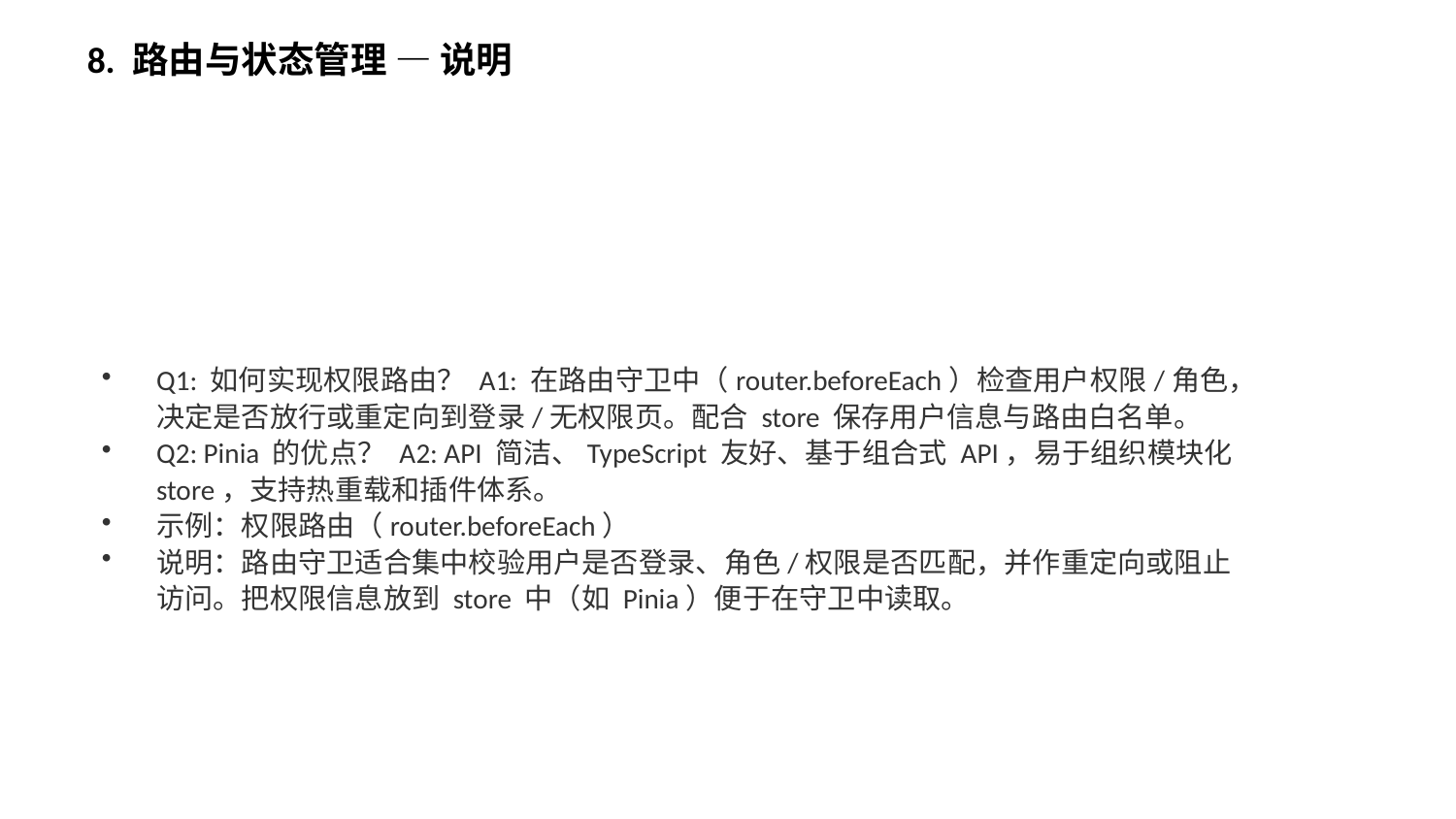

8. 路由与状态管理 — 说明
Q1: 如何实现权限路由？ A1: 在路由守卫中（router.beforeEach）检查用户权限/角色，决定是否放行或重定向到登录/无权限页。配合 store 保存用户信息与路由白名单。
Q2: Pinia 的优点？ A2: API 简洁、TypeScript 友好、基于组合式 API，易于组织模块化 store，支持热重载和插件体系。
示例：权限路由（router.beforeEach）
说明：路由守卫适合集中校验用户是否登录、角色/权限是否匹配，并作重定向或阻止访问。把权限信息放到 store 中（如 Pinia）便于在守卫中读取。